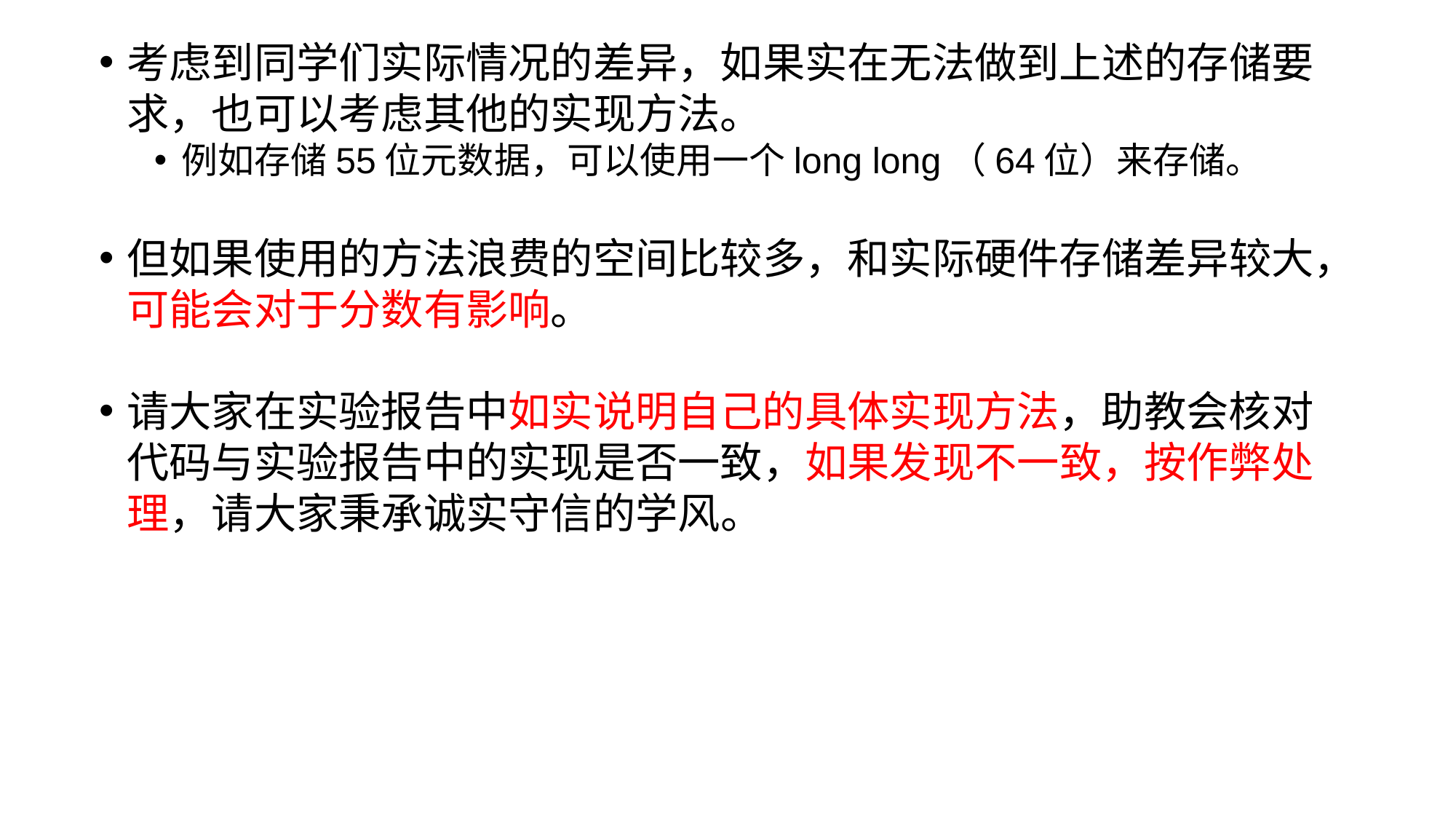

考虑到同学们实际情况的差异，如果实在无法做到上述的存储要求，也可以考虑其他的实现方法。
例如存储55位元数据，可以使用一个long long（64位）来存储。

但如果使用的方法浪费的空间比较多，和实际硬件存储差异较大，可能会对于分数有影响。

请大家在实验报告中如实说明自己的具体实现方法，助教会核对代码与实验报告中的实现是否一致，如果发现不一致，按作弊处理，请大家秉承诚实守信的学风。